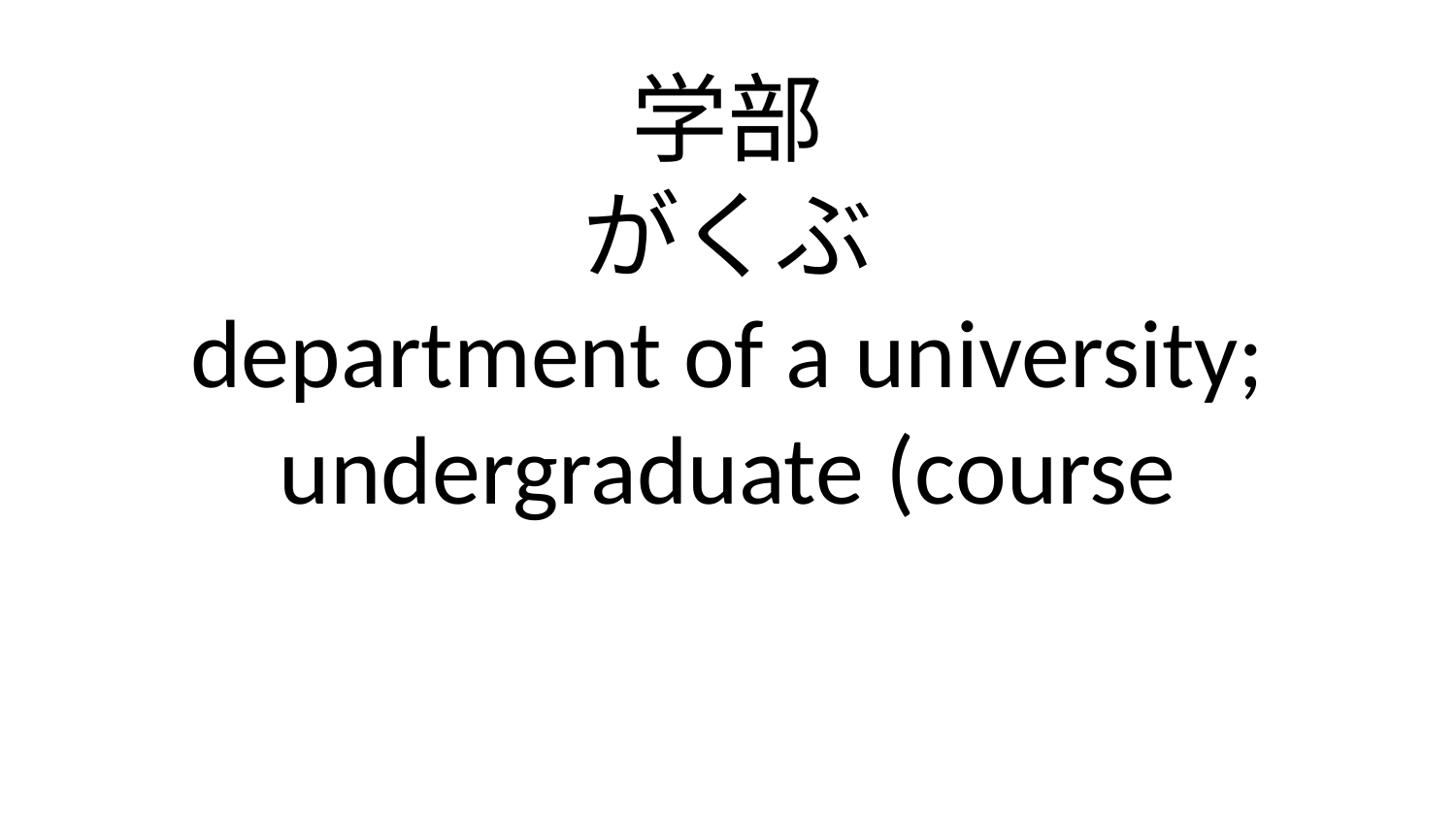

学部
がくぶ
department of a university; undergraduate (course